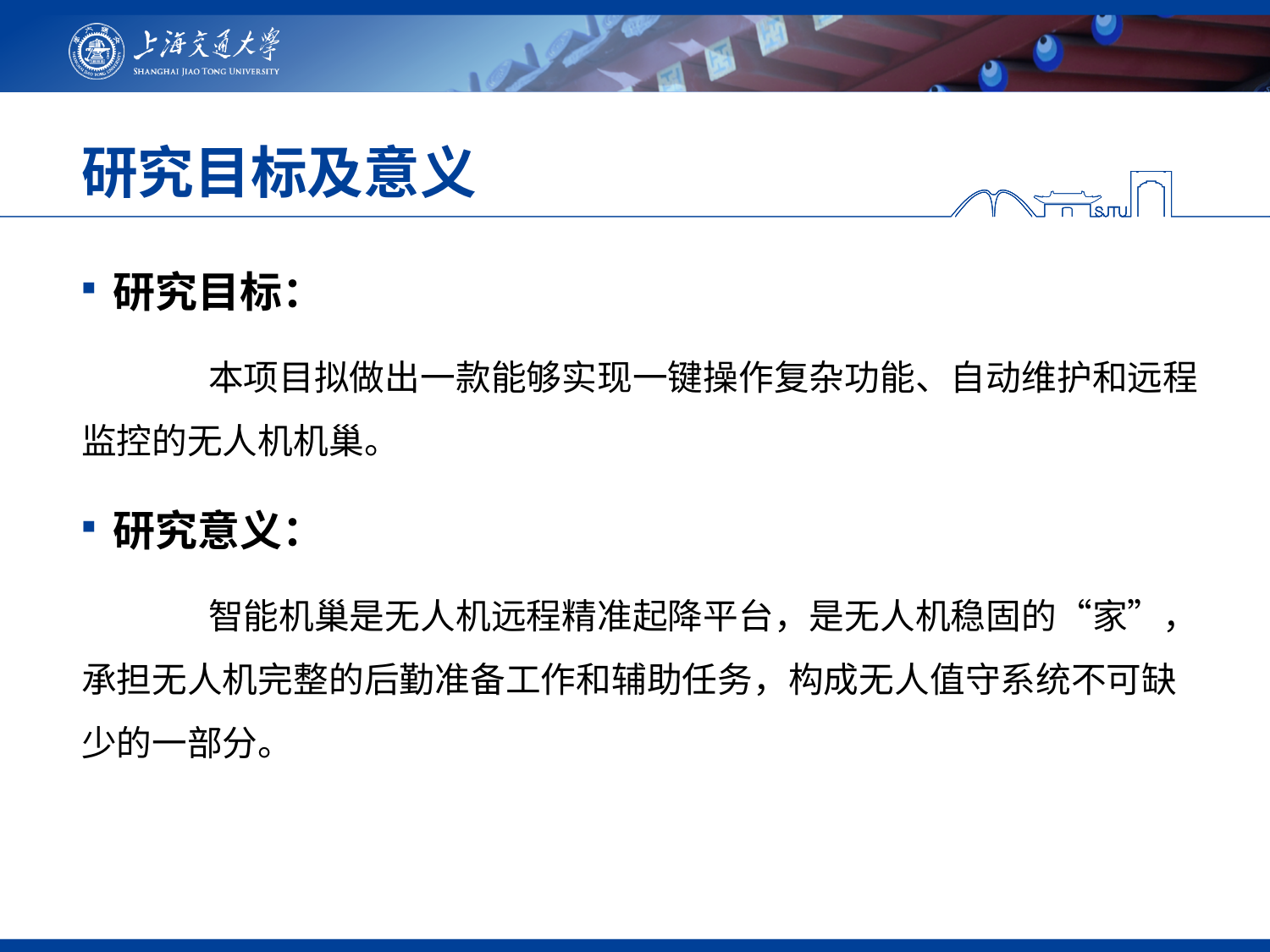

# 研究目标及意义
研究目标：
	本项目拟做出一款能够实现一键操作复杂功能、自动维护和远程监控的无人机机巢。
研究意义：
	智能机巢是无人机远程精准起降平台，是无人机稳固的“家”，承担无人机完整的后勤准备工作和辅助任务，构成无人值守系统不可缺少的一部分。